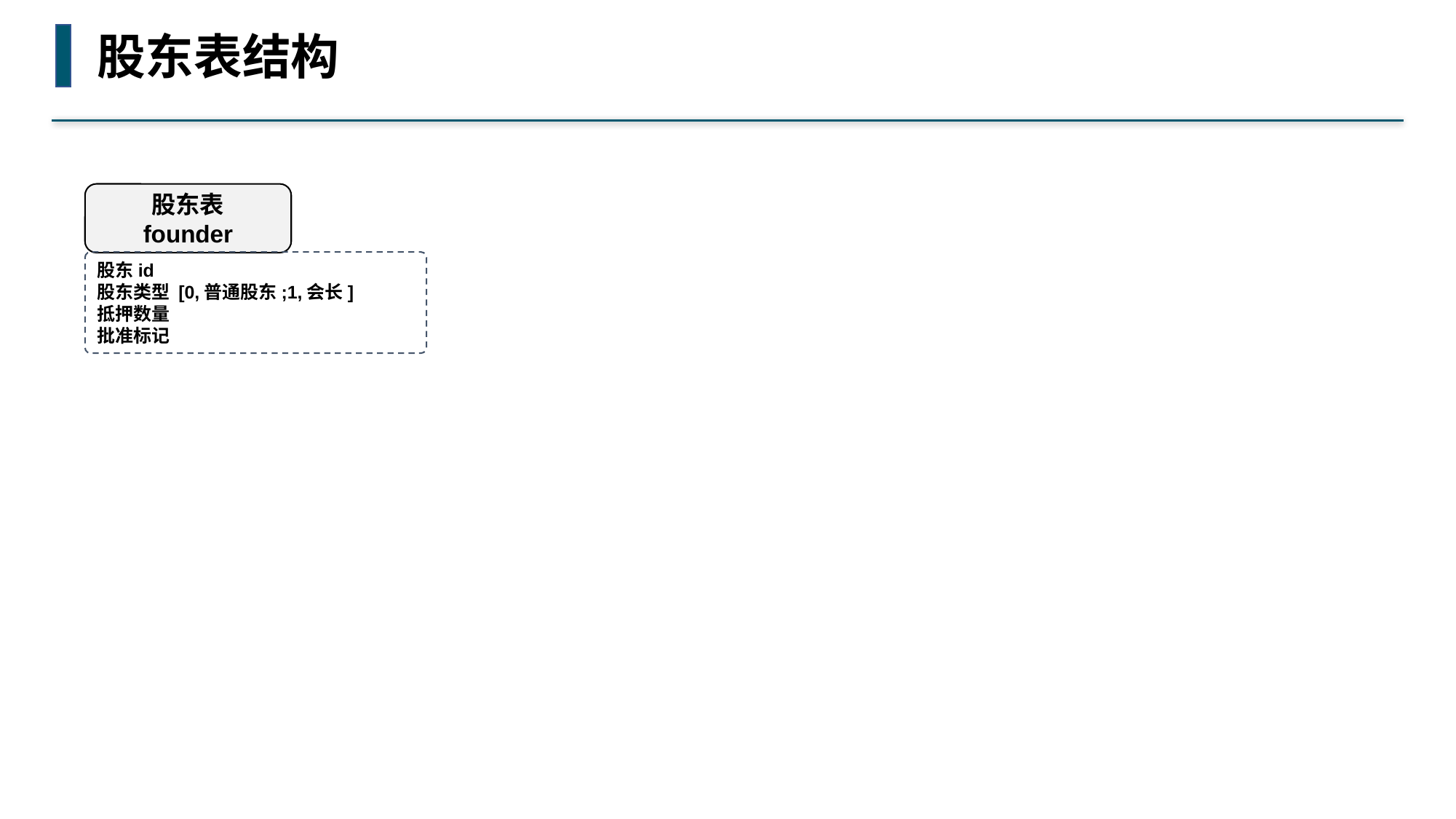

股东表结构

股东表
founder
股东id
股东类型 [0,普通股东;1,会长]
抵押数量
批准标记